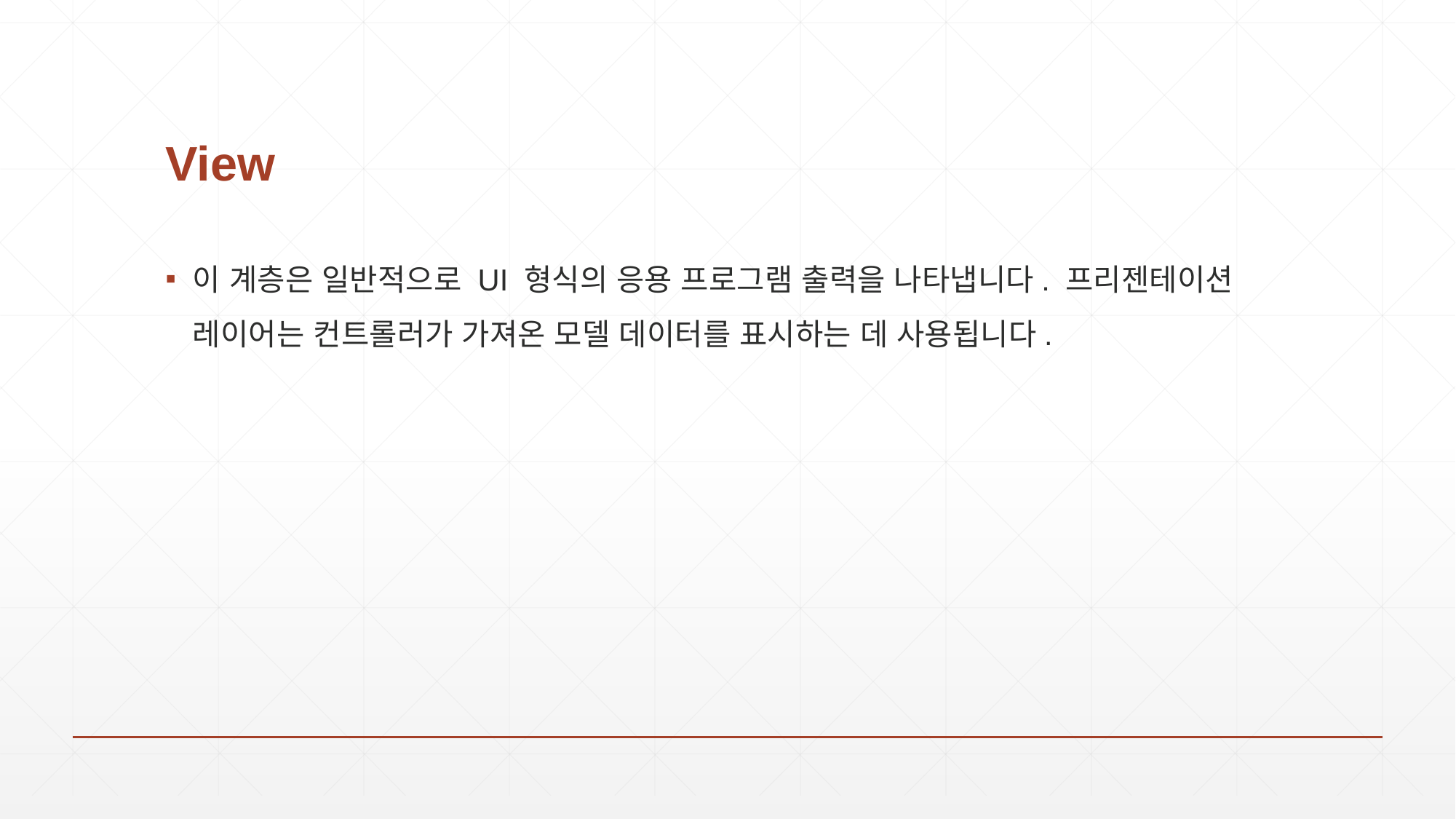

# View
이 계층은 일반적으로 UI 형식의 응용 프로그램 출력을 나타냅니다. 프리젠테이션 레이어는 컨트롤러가 가져온 모델 데이터를 표시하는 데 사용됩니다.